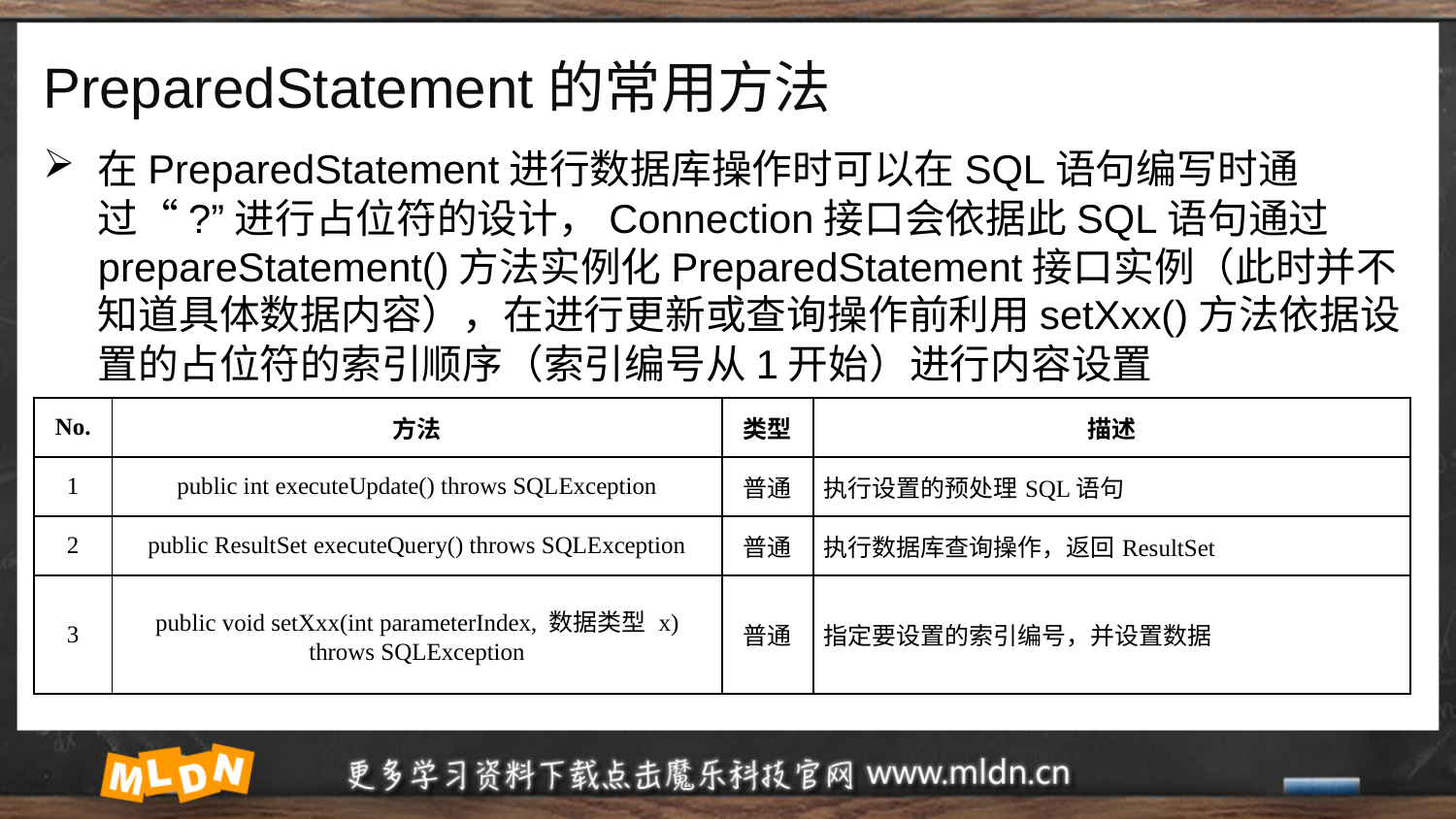

# PreparedStatement的常用方法
在PreparedStatement进行数据库操作时可以在SQL语句编写时通过“?”进行占位符的设计，Connection接口会依据此SQL语句通过prepareStatement()方法实例化PreparedStatement接口实例（此时并不知道具体数据内容），在进行更新或查询操作前利用setXxx()方法依据设置的占位符的索引顺序（索引编号从1开始）进行内容设置
| No. | 方法 | 类型 | 描述 |
| --- | --- | --- | --- |
| 1 | public int executeUpdate() throws SQLException | 普通 | 执行设置的预处理SQL语句 |
| 2 | public ResultSet executeQuery() throws SQLException | 普通 | 执行数据库查询操作，返回ResultSet |
| 3 | public void setXxx(int parameterIndex, 数据类型 x) throws SQLException | 普通 | 指定要设置的索引编号，并设置数据 |